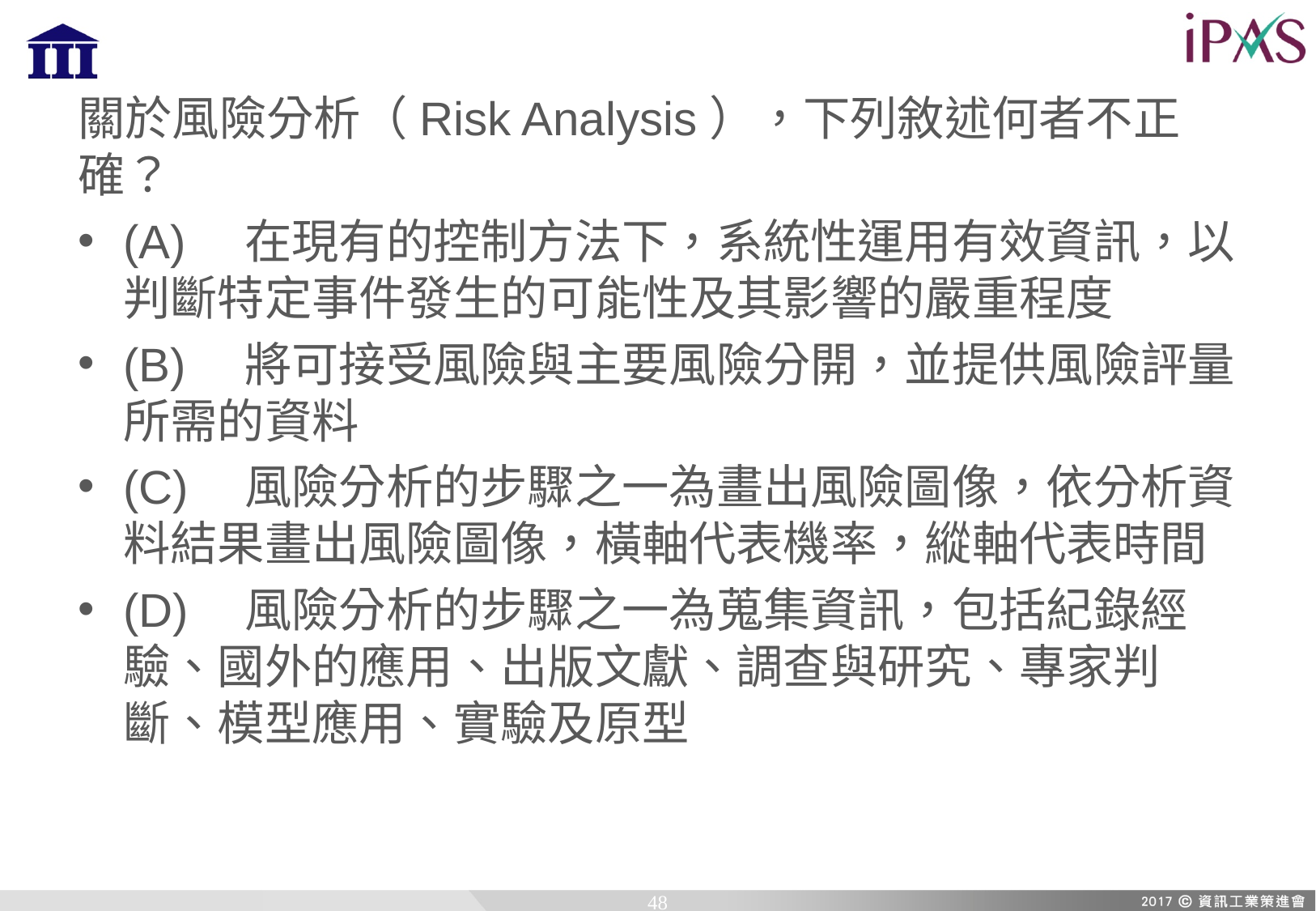

關於風險分析（Risk Analysis），下列敘述何者不正確？
(A)	在現有的控制方法下，系統性運用有效資訊，以判斷特定事件發生的可能性及其影響的嚴重程度
(B)	將可接受風險與主要風險分開，並提供風險評量所需的資料
(C)	風險分析的步驟之一為畫出風險圖像，依分析資料結果畫出風險圖像，橫軸代表機率，縱軸代表時間
(D)	風險分析的步驟之一為蒐集資訊，包括紀錄經驗、國外的應用、出版文獻、調查與研究、專家判斷、模型應用、實驗及原型
48